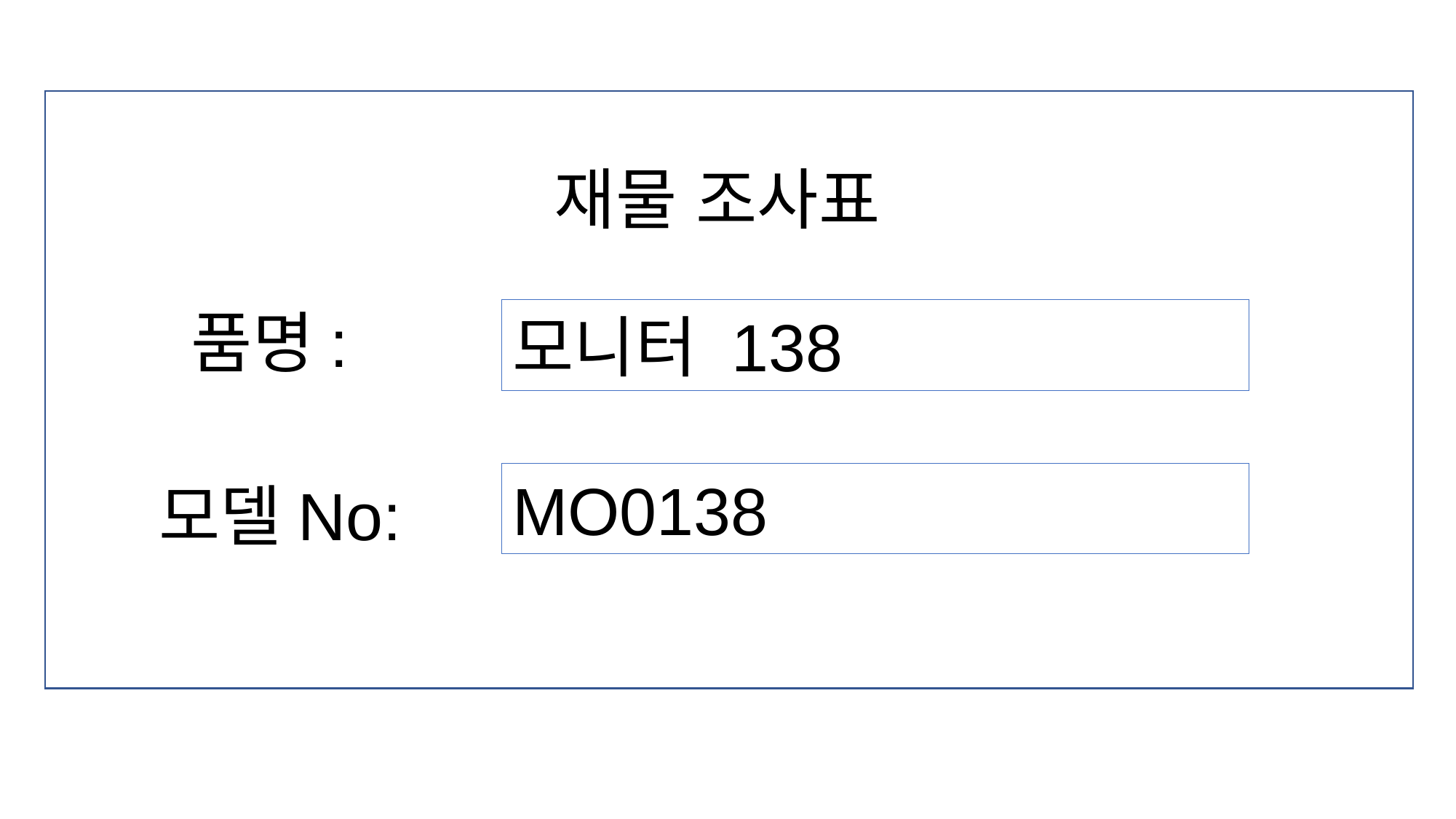

재물 조사표
품명:
모니터 138
MO0138
모델No: